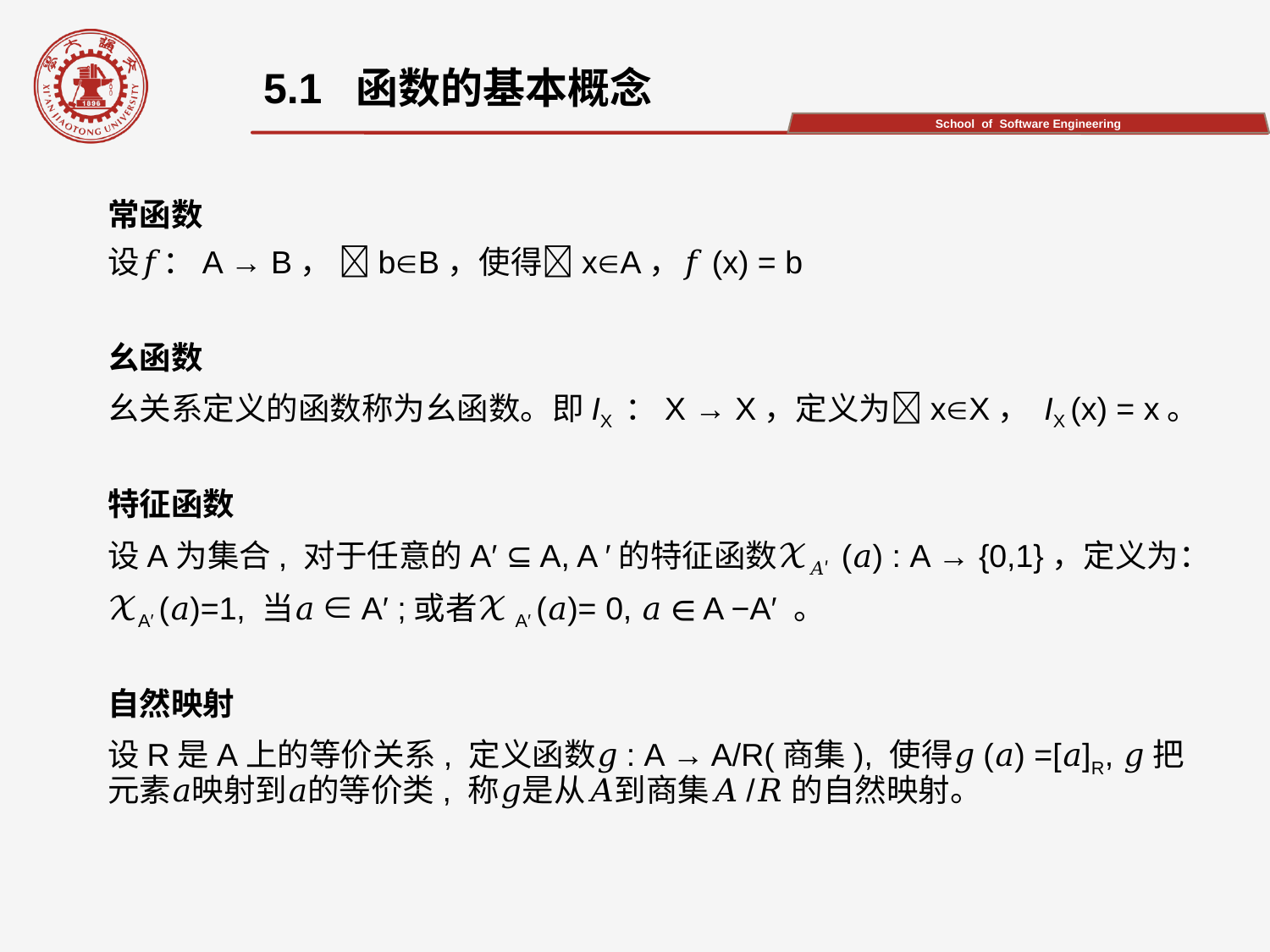

5.1  函数的基本概念
常函数
设𝑓：A → B， ∃b∈B，使得∀x∈A，𝑓(x) = b

幺函数
幺关系定义的函数称为幺函数。即IX ：X → X，定义为∀x∈X， IX (x) = x。

特征函数
设A为集合, 对于任意的A′ ⊆ A, A ′的特征函数𝒳𝐴′ (𝑎) : A → {0,1}，定义为：
𝒳A′ (𝑎)=1, 当𝑎 ∈A′ ;或者𝒳A′ (𝑎)= 0, 𝑎 ∈ A −A′ 。

自然映射
设R是A上的等价关系, 定义函数𝑔: A → A/R(商集), 使得𝑔(𝑎) =[𝑎]R, 𝑔把元素𝑎映射到𝑎的等价类, 称𝑔是从𝐴到商集𝐴/𝑅的自然映射。